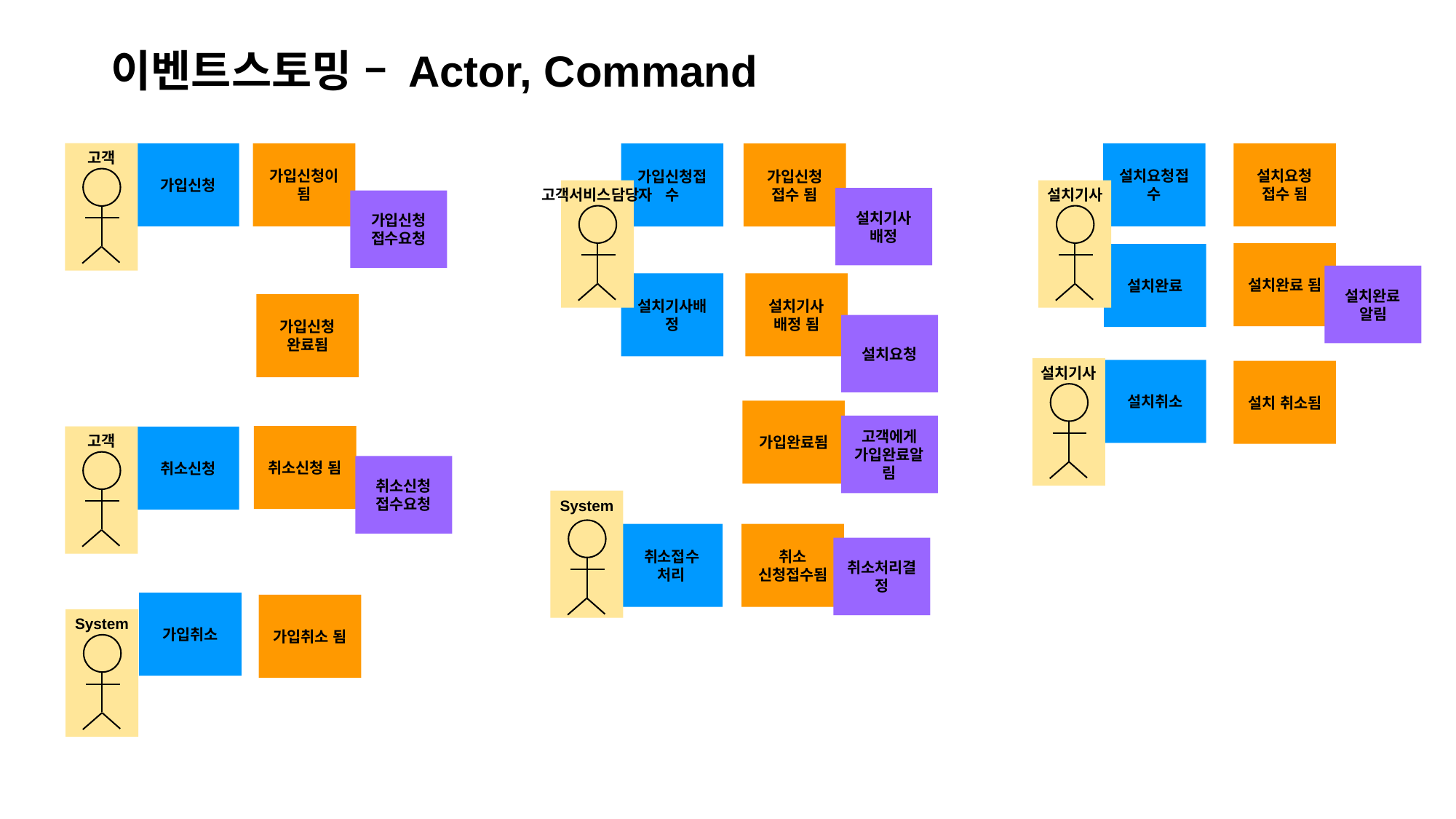

# 이벤트스토밍 – Actor, Command
고객

가입신청
가입신청이 됨
가입신청 접수요청
설치요청접수
설치요청 접수 됨
가입신청접수
가입신청 접수 됨
고객서비스담당자

설치기사

설치기사 배정
설치완료 됨
설치완료
설치완료 알림
설치기사배정
설치기사 배정 됨
가입신청 완료됨
설치요청
설치기사

설치취소
설치 취소됨
가입완료됨
고객에게 가입완료알림
취소신청 됨
취소신청
취소신청 접수요청
고객

System

취소 신청접수됨
취소접수 처리
취소처리결정
가입취소
가입취소 됨
System